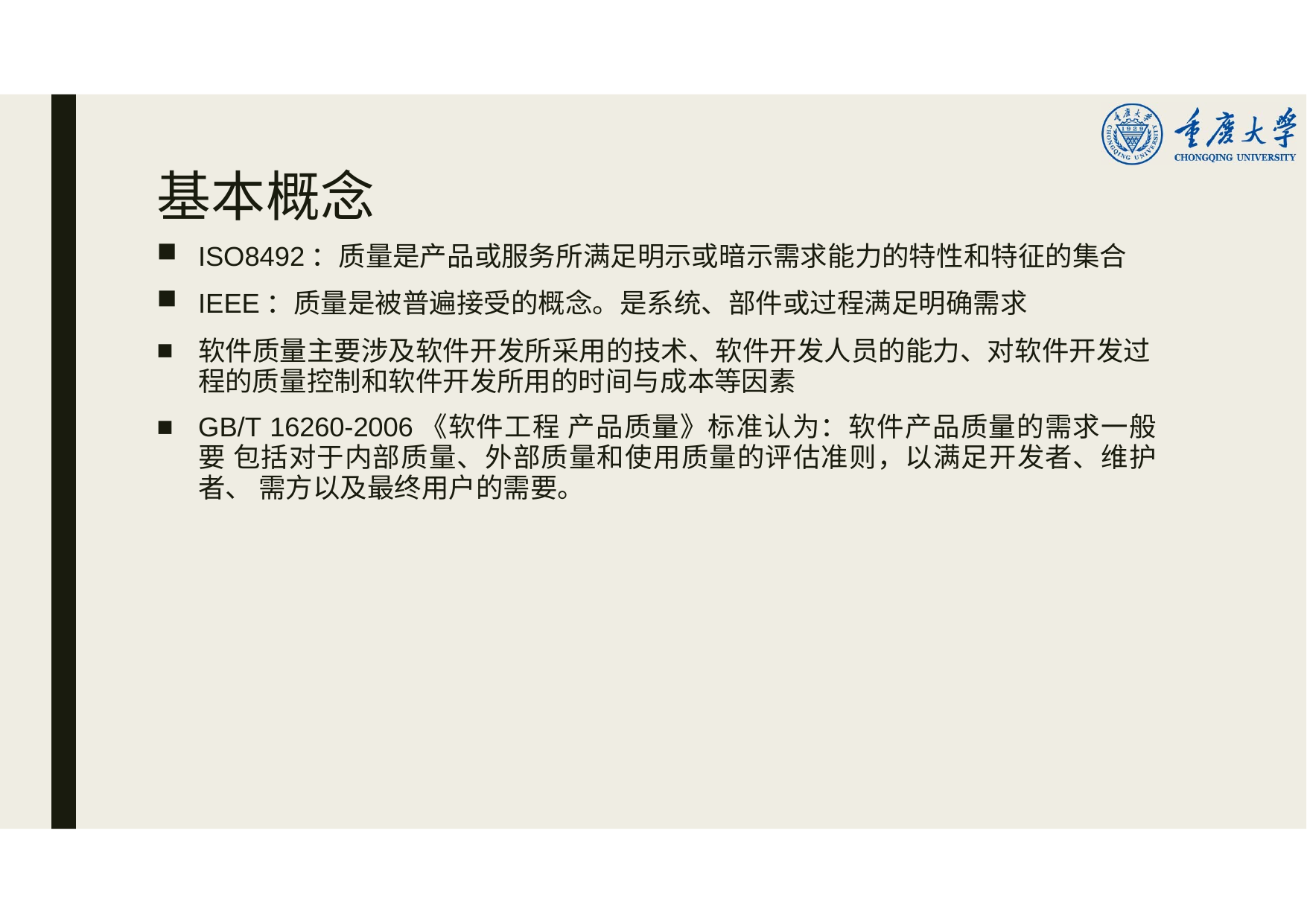

# 基本概念
ISO8492：质量是产品或服务所满足明示或暗示需求能力的特性和特征的集合
IEEE：质量是被普遍接受的概念。是系统、部件或过程满足明确需求
软件质量主要涉及软件开发所采用的技术、软件开发人员的能力、对软件开发过 程的质量控制和软件开发所用的时间与成本等因素
GB/T 16260-2006《软件工程 产品质量》标准认为：软件产品质量的需求一般要 包括对于内部质量、外部质量和使用质量的评估准则，以满足开发者、维护者、 需方以及最终用户的需要。